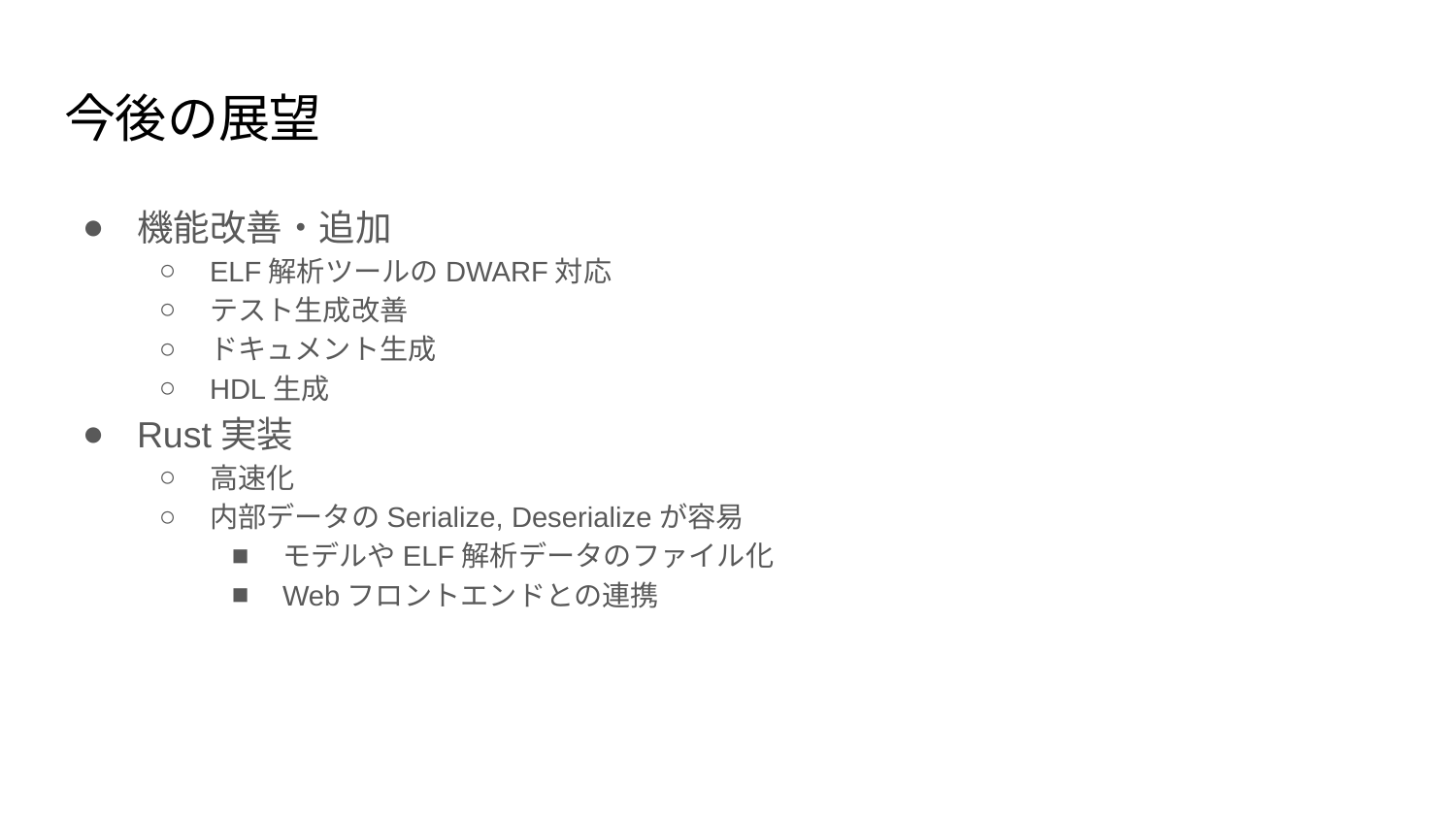

# 今後の展望
機能改善・追加
ELF解析ツールのDWARF対応
テスト生成改善
ドキュメント生成
HDL生成
Rust実装
高速化
内部データのSerialize, Deserializeが容易
モデルやELF解析データのファイル化
Webフロントエンドとの連携